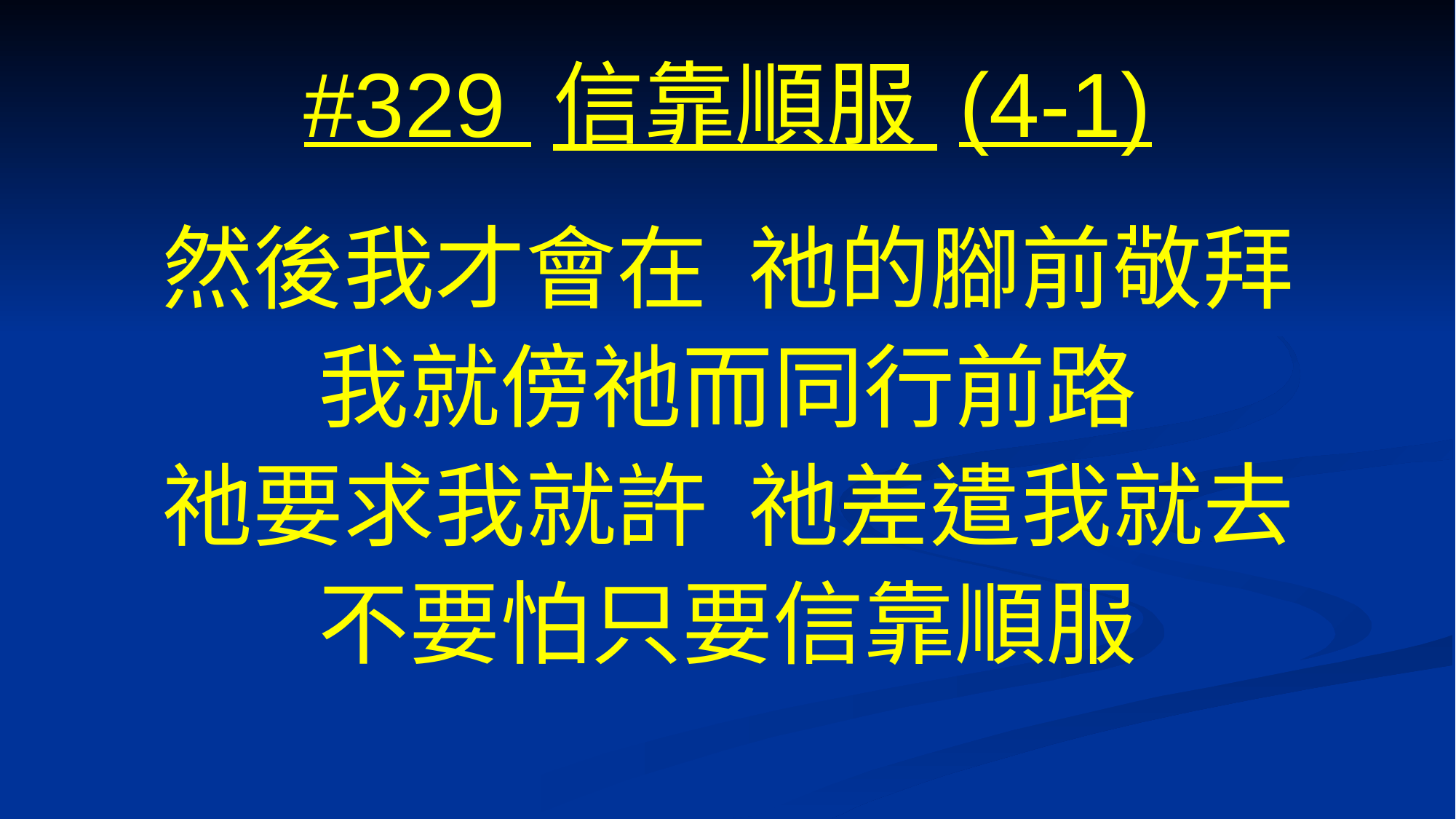

# #329 信靠順服 (4-1)
然後我才會在  祂的腳前敬拜
我就傍祂而同行前路
祂要求我就許  祂差遣我就去
不要怕只要信靠順服